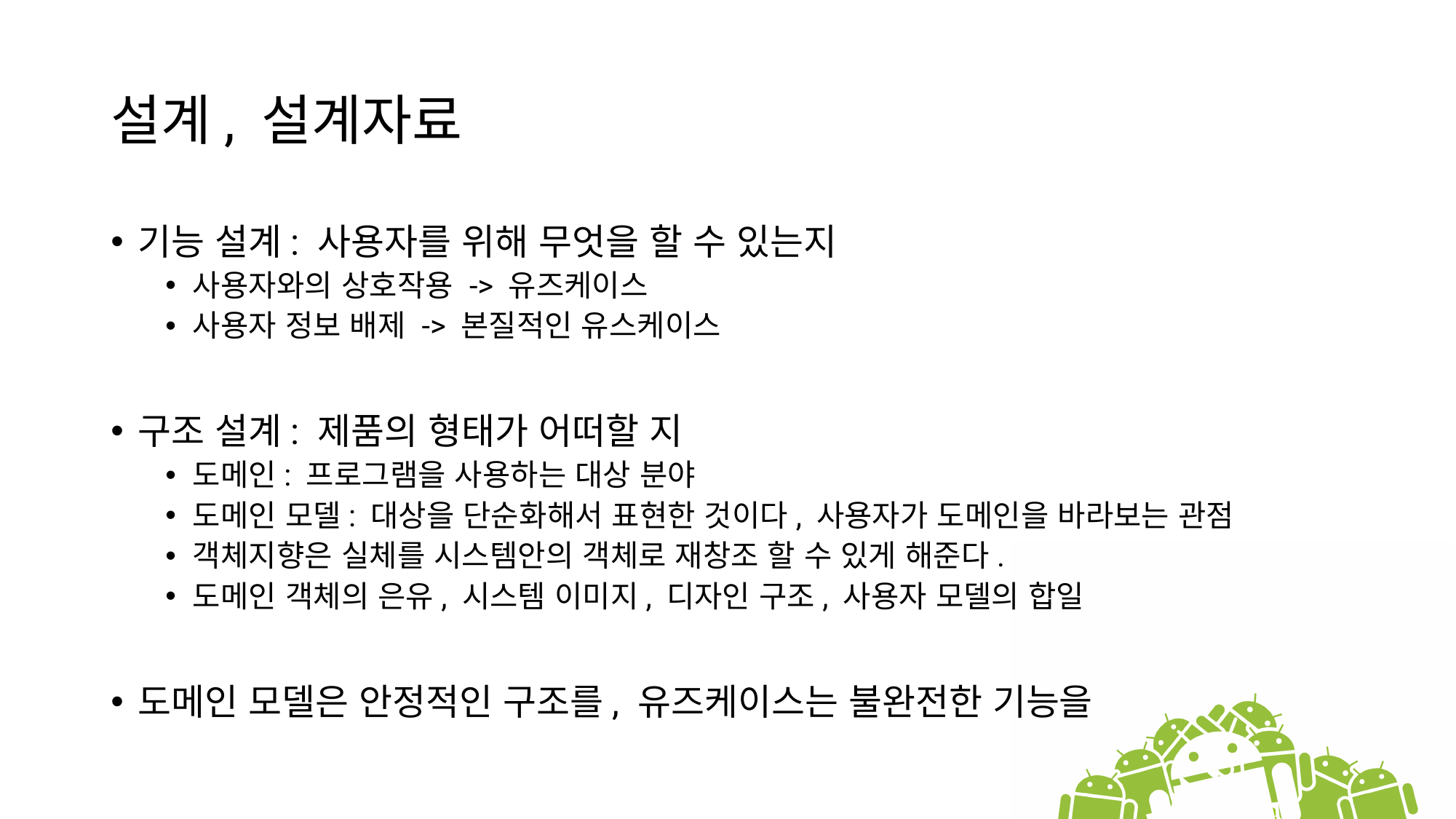

# 설계, 설계자료
기능 설계: 사용자를 위해 무엇을 할 수 있는지
사용자와의 상호작용 -> 유즈케이스
사용자 정보 배제 -> 본질적인 유스케이스

구조 설계: 제품의 형태가 어떠할 지
도메인: 프로그램을 사용하는 대상 분야
도메인 모델: 대상을 단순화해서 표현한 것이다, 사용자가 도메인을 바라보는 관점
객체지향은 실체를 시스템안의 객체로 재창조 할 수 있게 해준다.
도메인 객체의 은유, 시스템 이미지, 디자인 구조, 사용자 모델의 합일

도메인 모델은 안정적인 구조를, 유즈케이스는 불완전한 기능을